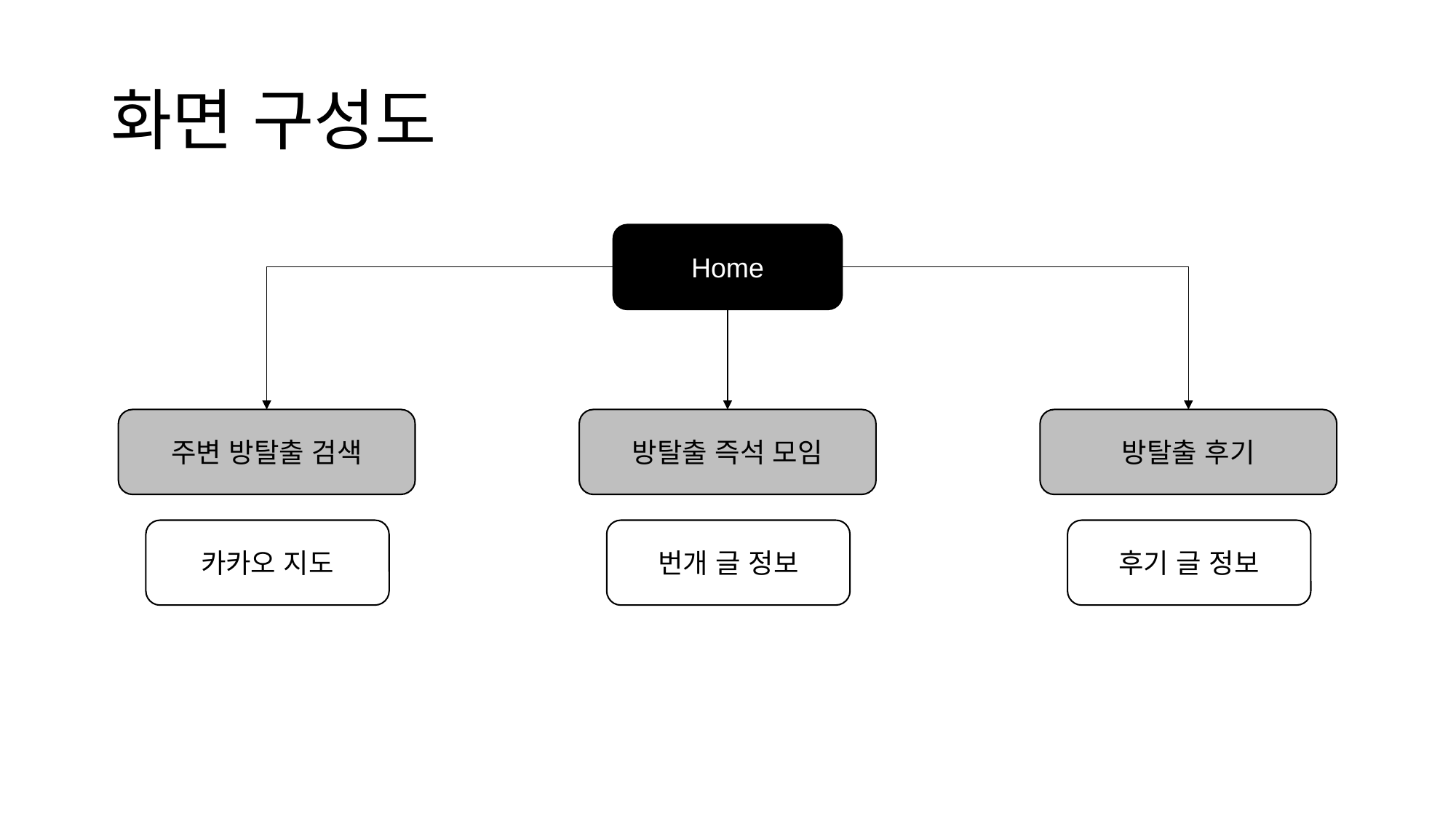

# 화면 구성도
Home
주변 방탈출 검색
방탈출 즉석 모임
방탈출 후기
카카오 지도
번개 글 정보
후기 글 정보